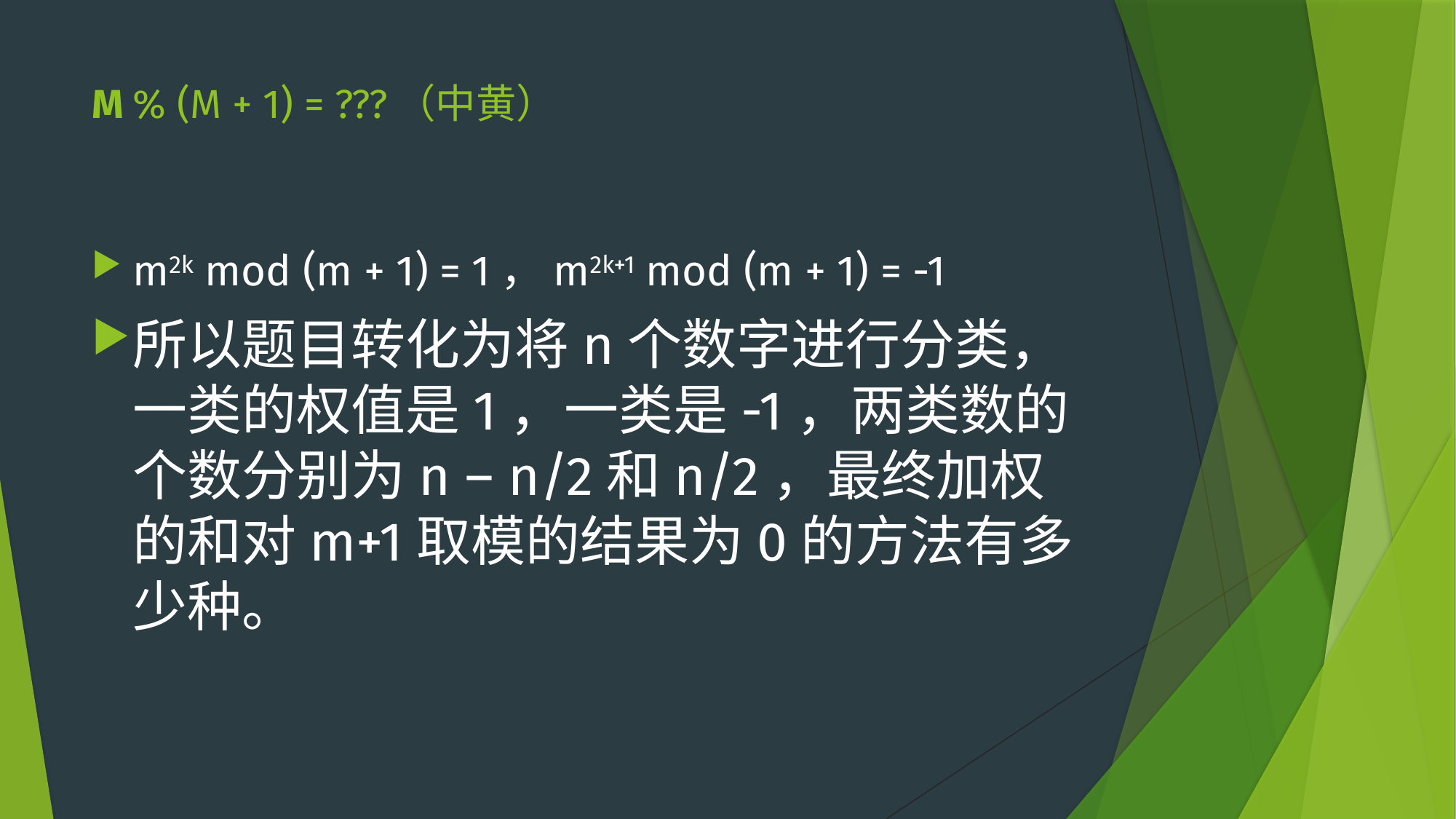

# M % (M + 1) = ???（中黄）
m2k mod (m + 1) = 1，m2k+1 mod (m + 1) = -1
所以题目转化为将n个数字进行分类，一类的权值是1，一类是-1，两类数的个数分别为n – n/2和n/2，最终加权的和对m+1取模的结果为0的方法有多少种。